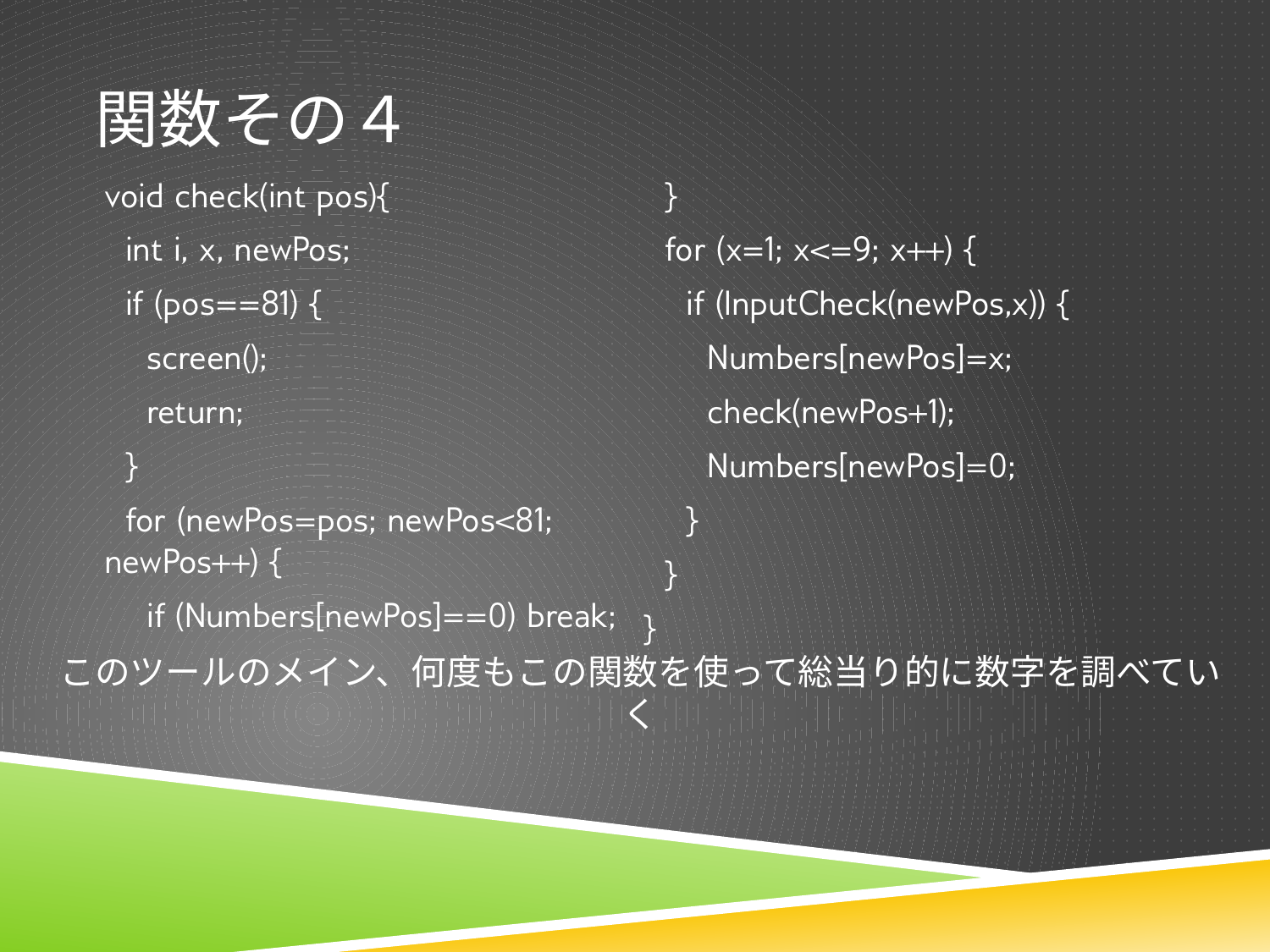

# 関数その４
void check(int pos){
  int i, x, newPos;
  if (pos==81) {
    screen();
    return;
  }
  for (newPos=pos; newPos<81; newPos++) {
    if (Numbers[newPos]==0) break;
  }
  for (x=1; x<=9; x++) {
    if (InputCheck(newPos,x)) {
      Numbers[newPos]=x;
      check(newPos+1);
      Numbers[newPos]=0;
    }
  }
}
このツールのメイン、何度もこの関数を使って総当り的に数字を調べていく